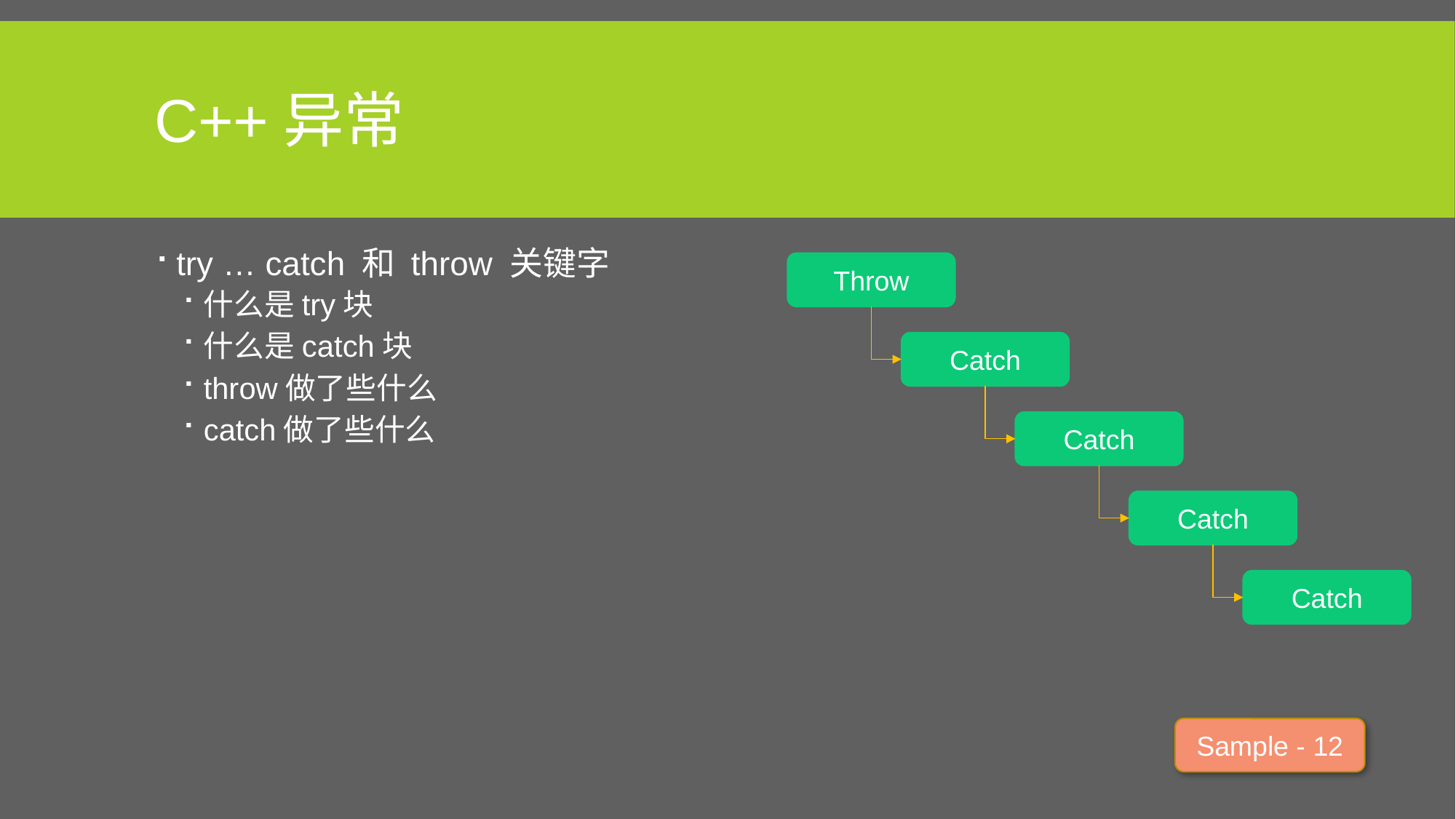

# C++异常
try … catch 和 throw 关键字
什么是try块
什么是catch块
throw做了些什么
catch做了些什么

Throw
Catch
Catch
Catch
Catch
Sample - 12